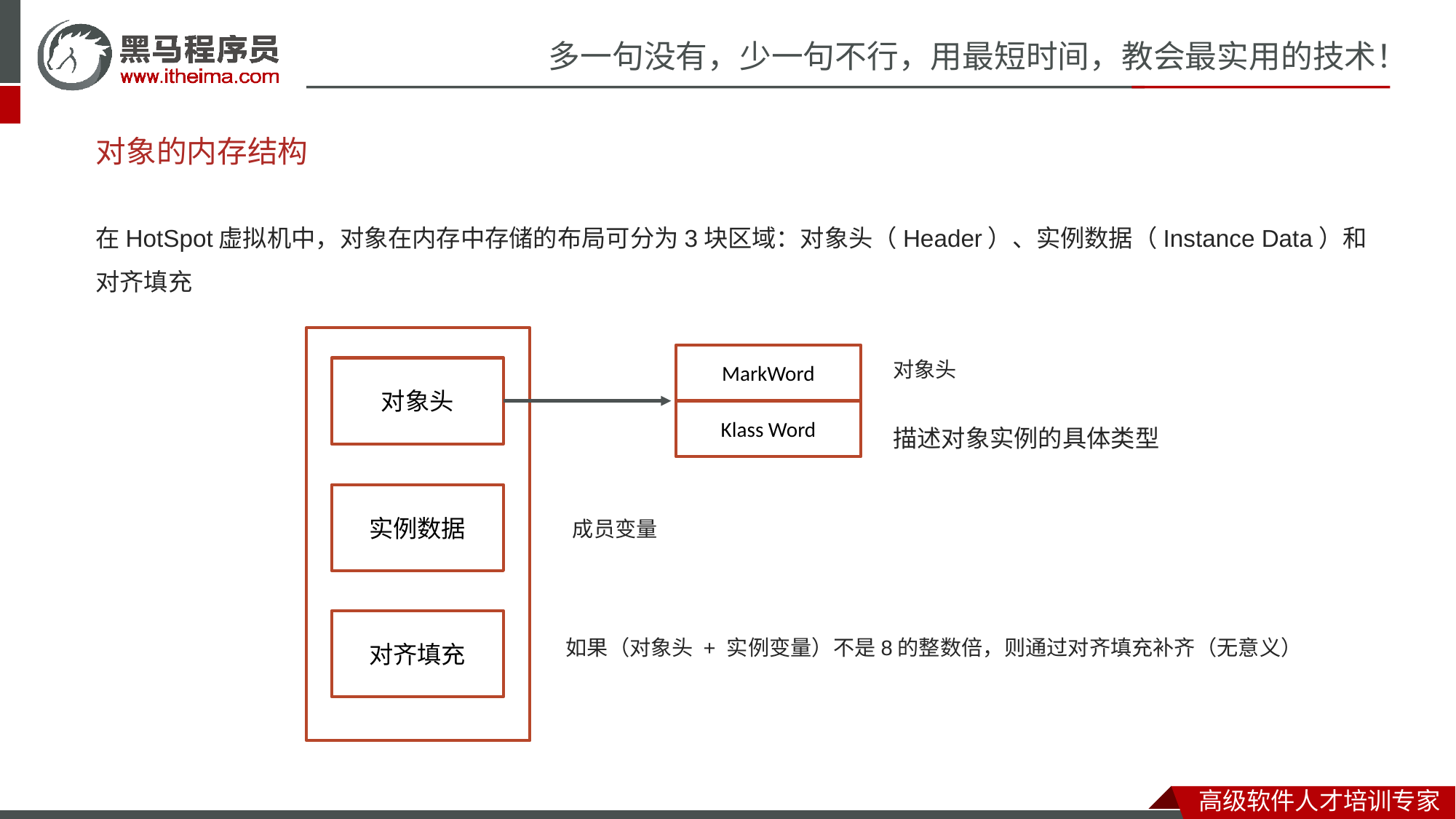

# 对象的内存结构
在HotSpot虚拟机中，对象在内存中存储的布局可分为3块区域：对象头（Header）、实例数据（Instance Data）和对齐填充

对象头
MarkWord
对象头
Klass Word
描述对象实例的具体类型
实例数据
成员变量
对齐填充
如果（对象头 + 实例变量）不是8的整数倍，则通过对齐填充补齐（无意义）